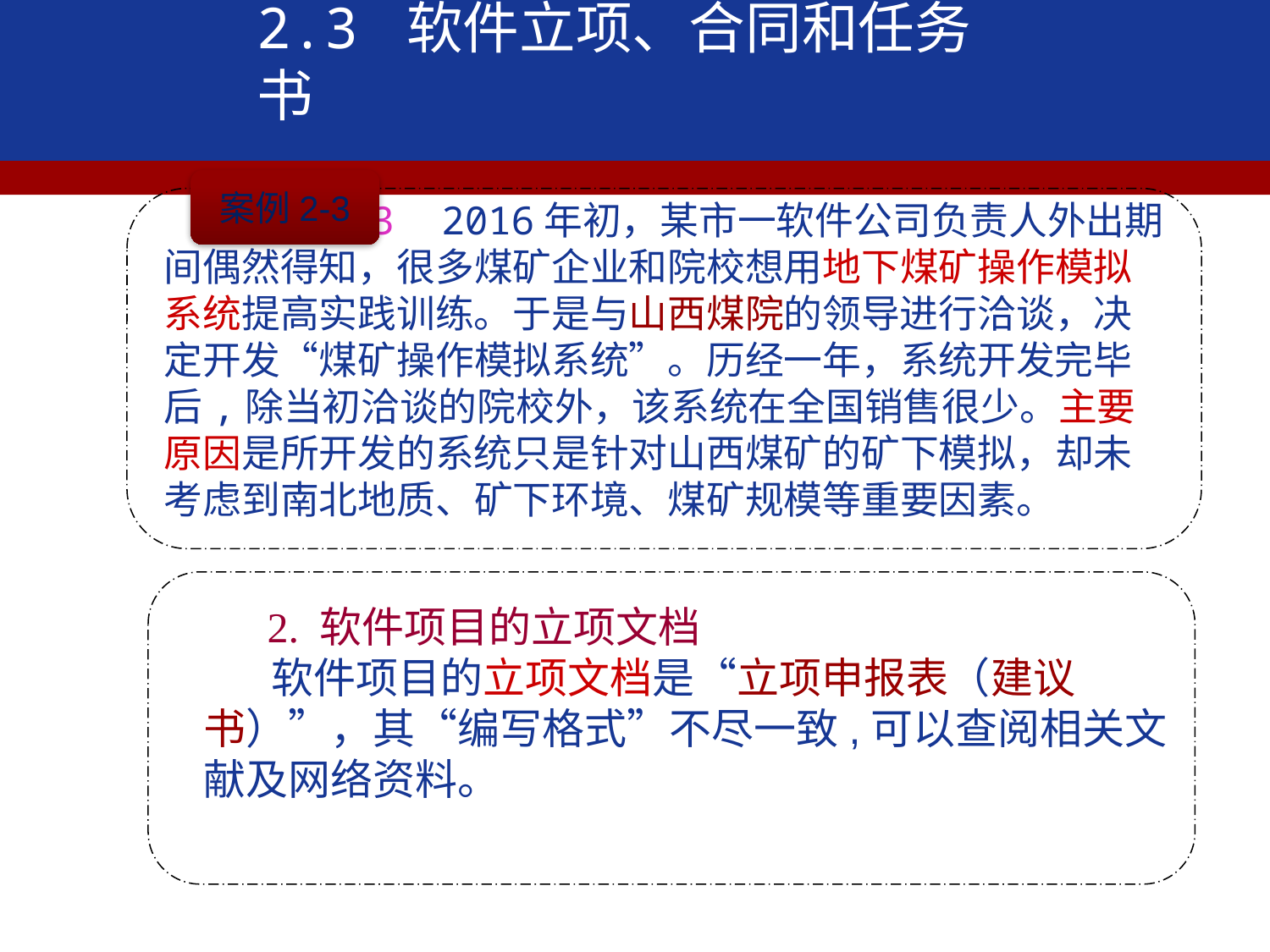

2.3 软件立项、合同和任务书
案例2-3

   【案例2-3  2016年初，某市一软件公司负责人外出期间偶然得知，很多煤矿企业和院校想用地下煤矿操作模拟系统提高实践训练。于是与山西煤院的领导进行洽谈，决定开发“煤矿操作模拟系统”。历经一年，系统开发完毕后,除当初洽谈的院校外，该系统在全国销售很少。主要原因是所开发的系统只是针对山西煤矿的矿下模拟，却未考虑到南北地质、矿下环境、煤矿规模等重要因素。

      2. 软件项目的立项文档
      软件项目的立项文档是“立项申报表（建议书）”，其“编写格式”不尽一致,可以查阅相关文献及网络资料。